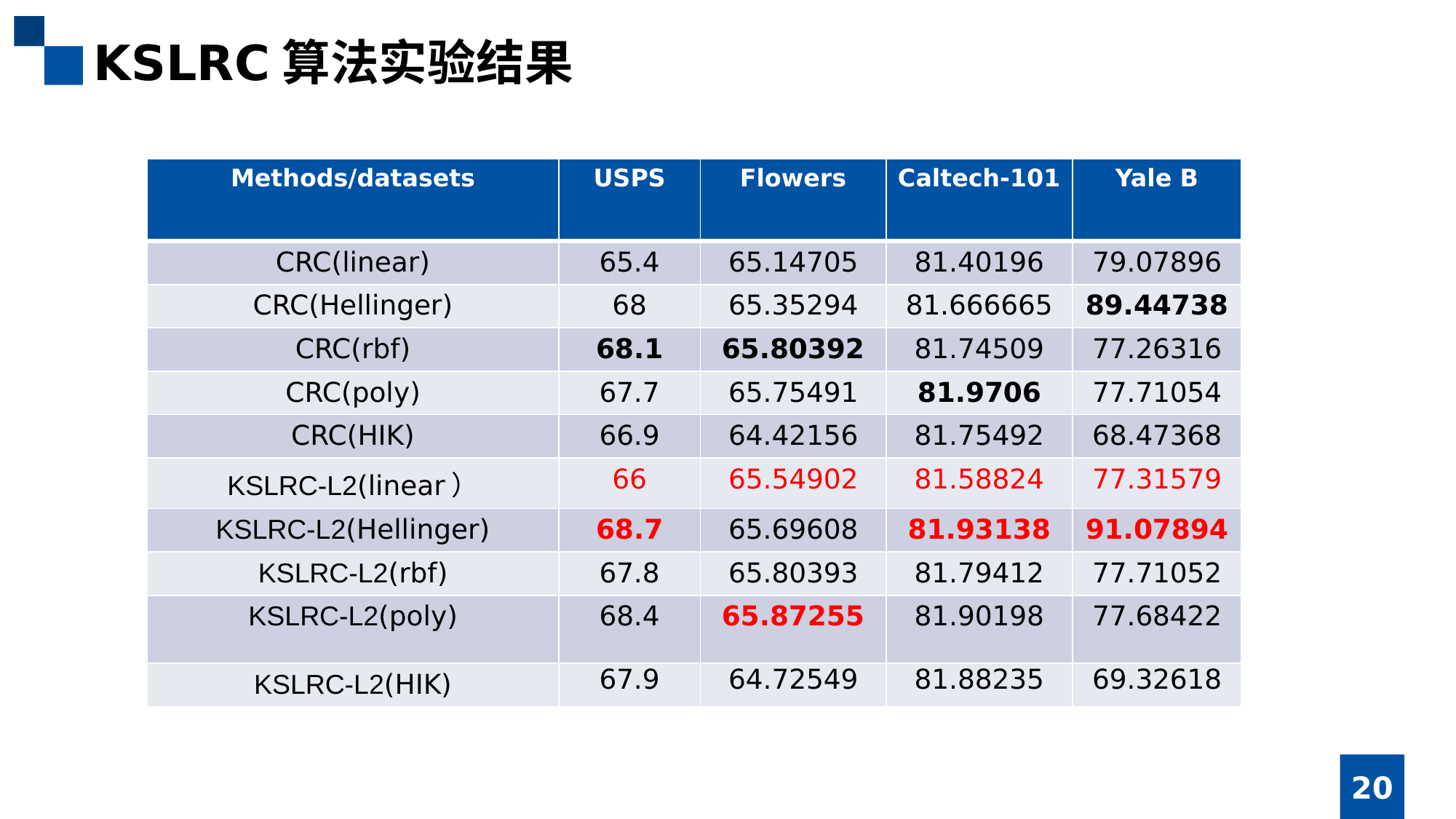

KSLRC算法实验结果
| Methods/datasets | USPS | Flowers | Caltech-101 | Yale B |
| --- | --- | --- | --- | --- |
| CRC(linear) | 65.4 | 65.14705 | 81.40196 | 79.07896 |
| CRC(Hellinger) | 68 | 65.35294 | 81.666665 | 89.44738 |
| CRC(rbf) | 68.1 | 65.80392 | 81.74509 | 77.26316 |
| CRC(poly) | 67.7 | 65.75491 | 81.9706 | 77.71054 |
| CRC(HIK) | 66.9 | 64.42156 | 81.75492 | 68.47368 |
| KSLRC-L2(linear） | 66 | 65.54902 | 81.58824 | 77.31579 |
| KSLRC-L2(Hellinger) | 68.7 | 65.69608 | 81.93138 | 91.07894 |
| KSLRC-L2(rbf) | 67.8 | 65.80393 | 81.79412 | 77.71052 |
| KSLRC-L2(poly) | 68.4 | 65.87255 | 81.90198 | 77.68422 |
| KSLRC-L2(HIK) | 67.9 | 64.72549 | 81.88235 | 69.32618 |
20